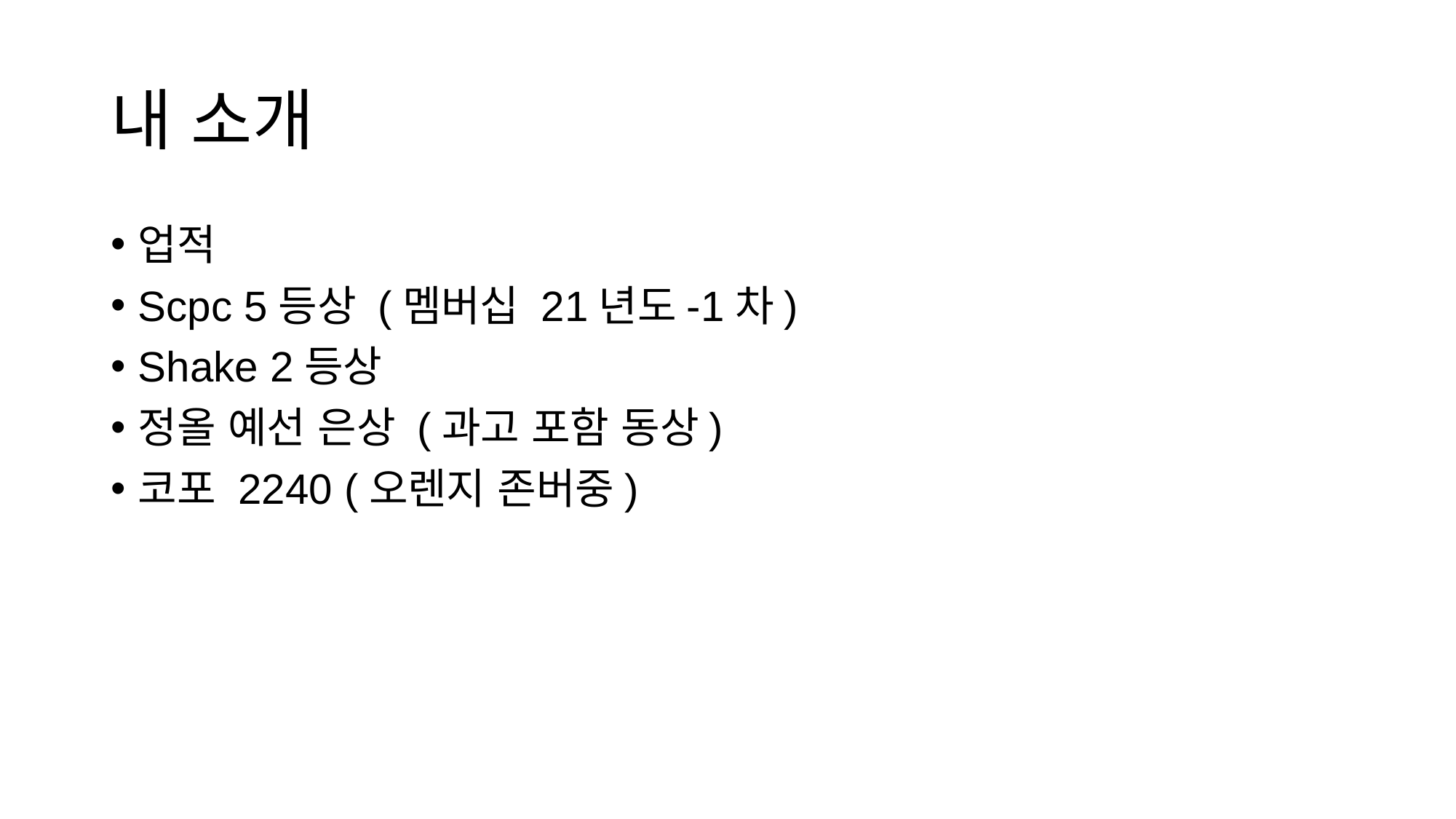

# 내 소개
업적
Scpc 5등상 (멤버십 21년도-1차)
Shake 2등상
정올 예선 은상 (과고 포함 동상)
코포 2240 (오렌지 존버중)